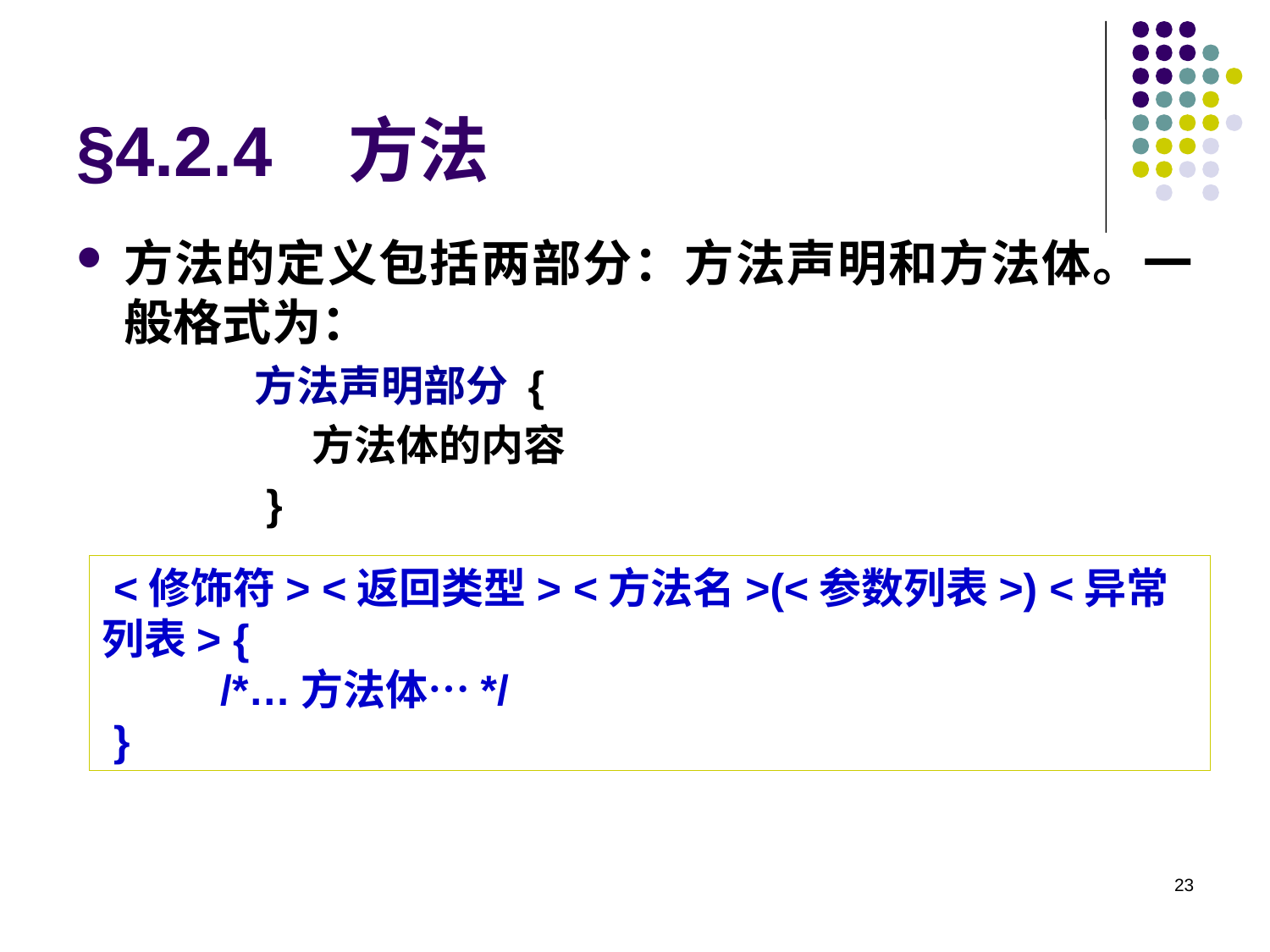

# §4.2.4   方法
方法的定义包括两部分：方法声明和方法体。一般格式为：
方法声明部分 {
     方法体的内容
 }

 <修饰符> <返回类型> <方法名>(<参数列表>) <异常列表> {
          /*…方法体…*/
 }
23